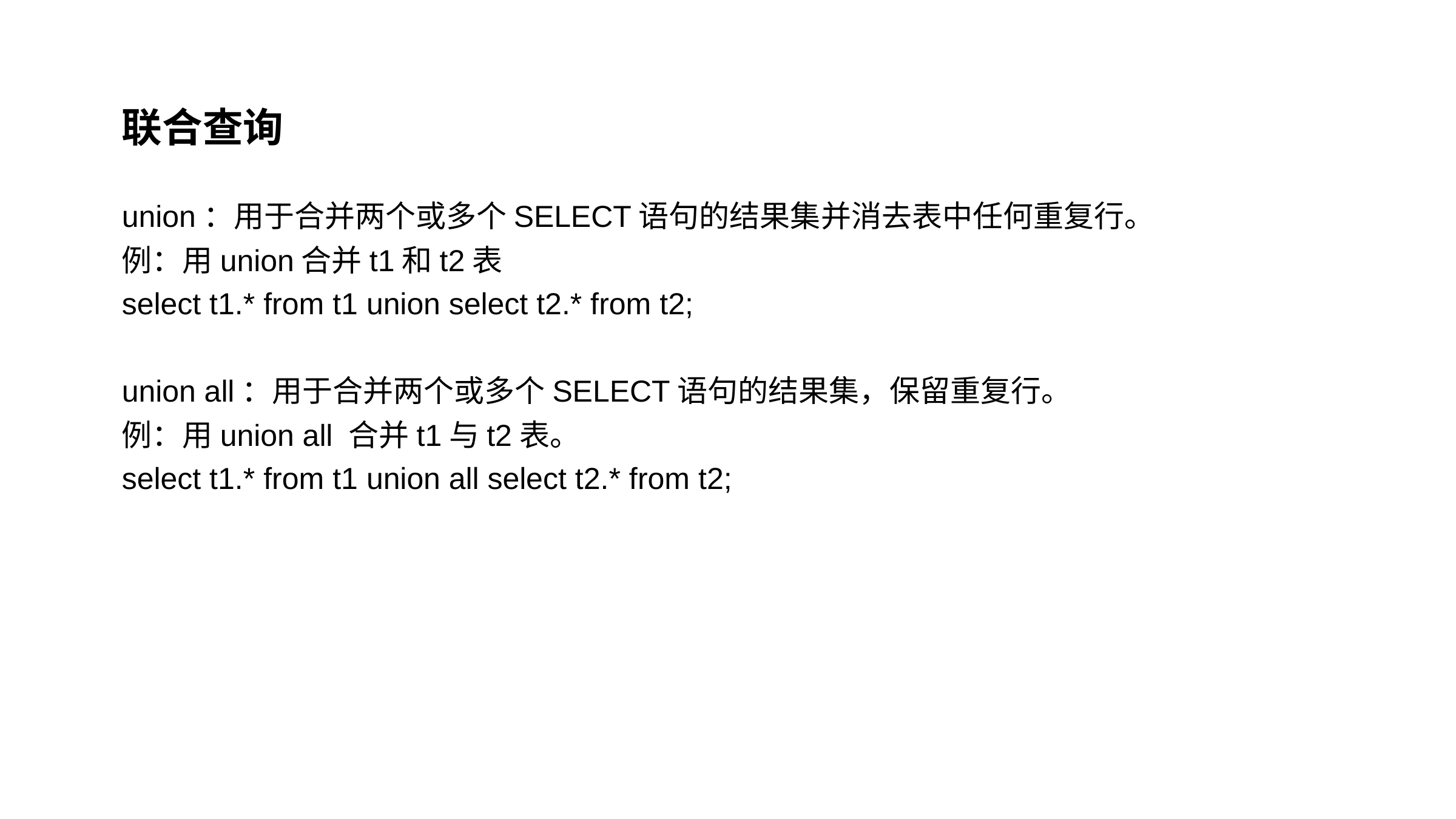

#
联合查询
union：用于合并两个或多个SELECT语句的结果集并消去表中任何重复行。
例：用union合并t1和t2表
select t1.* from t1 union select t2.* from t2;

union all：用于合并两个或多个SELECT语句的结果集，保留重复行。
例：用union all 合并t1与t2表。
select t1.* from t1 union all select t2.* from t2;